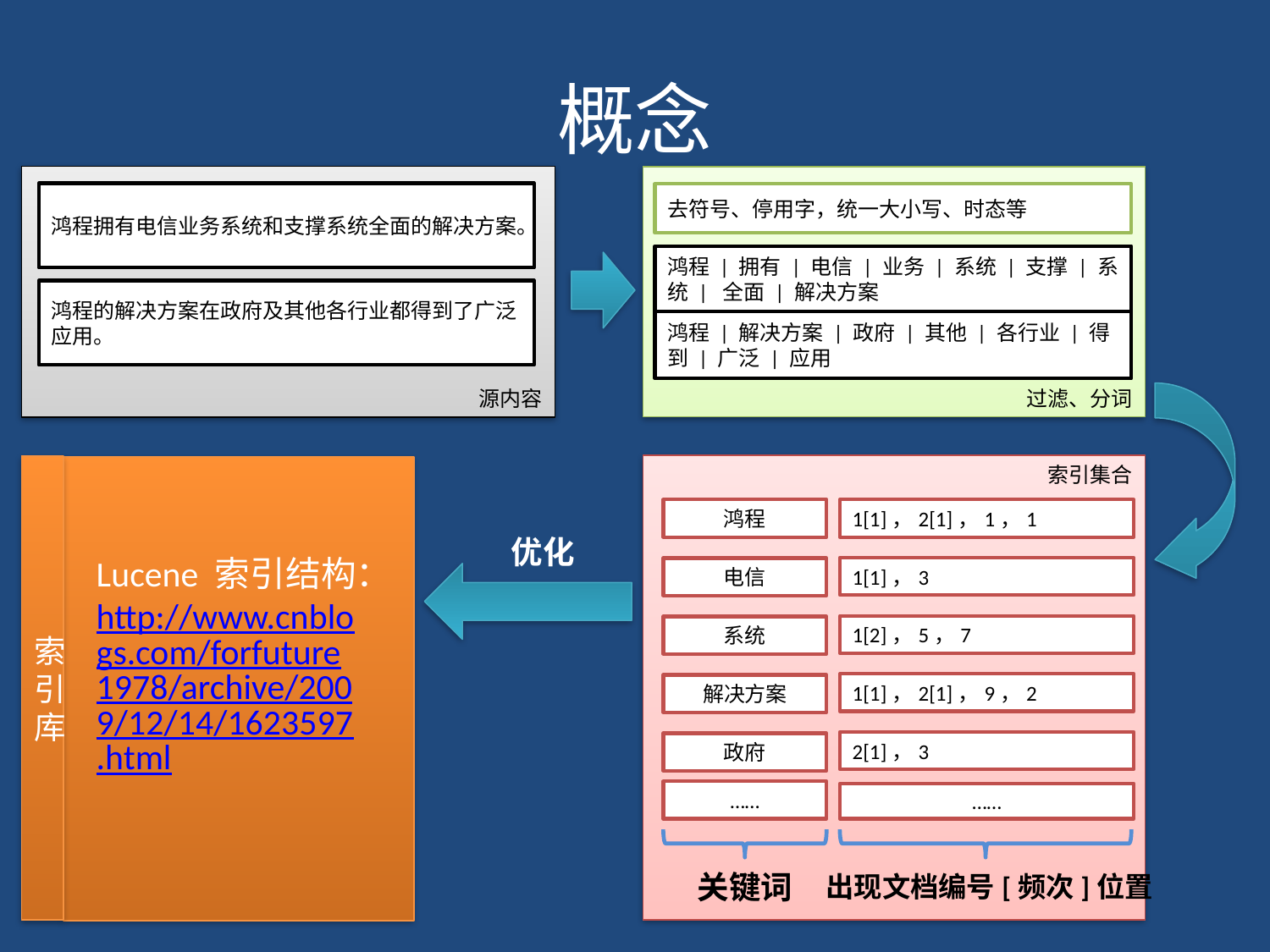

# 概念
源内容
鸿程拥有电信业务系统和支撑系统全面的解决方案。
鸿程的解决方案在政府及其他各行业都得到了广泛应用。
过滤、分词
去符号、停用字，统一大小写、时态等
鸿程 | 拥有 | 电信 | 业务 | 系统 | 支撑 | 系统 |  全面 | 解决方案

鸿程 | 解决方案 | 政府 | 其他 | 各行业 | 得到 | 广泛 | 应用

索引集合
索引库

鸿程
1[1]，2[1]，1，1
优化
Lucene 索引结构：
http://www.cnblogs.com/forfuture1978/archive/2009/12/14/1623597.html

1[1]，3
电信

1[2]，5，7
系统
1[1]，2[1]，9，2
解决方案

2[1]，3
政府

……
……
关键词
出现文档编号[频次]位置